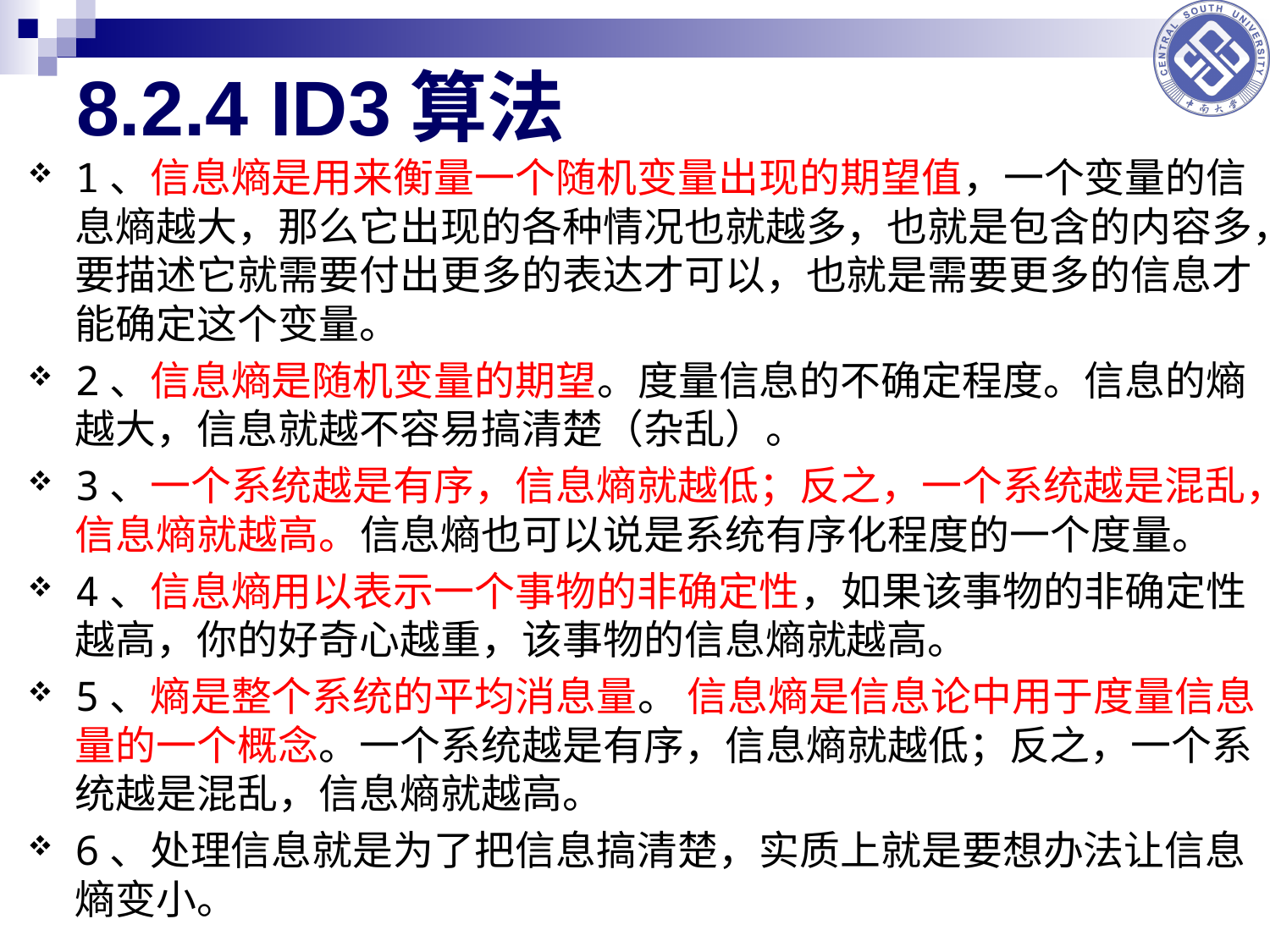

# 8.2.4 ID3算法
1、信息熵是用来衡量一个随机变量出现的期望值，一个变量的信息熵越大，那么它出现的各种情况也就越多，也就是包含的内容多，要描述它就需要付出更多的表达才可以，也就是需要更多的信息才能确定这个变量。
2、信息熵是随机变量的期望。度量信息的不确定程度。信息的熵越大，信息就越不容易搞清楚（杂乱）。
3、一个系统越是有序，信息熵就越低；反之，一个系统越是混乱，信息熵就越高。信息熵也可以说是系统有序化程度的一个度量。
4、信息熵用以表示一个事物的非确定性，如果该事物的非确定性越高，你的好奇心越重，该事物的信息熵就越高。
5、熵是整个系统的平均消息量。 信息熵是信息论中用于度量信息量的一个概念。一个系统越是有序，信息熵就越低；反之，一个系统越是混乱，信息熵就越高。
6、处理信息就是为了把信息搞清楚，实质上就是要想办法让信息熵变小。